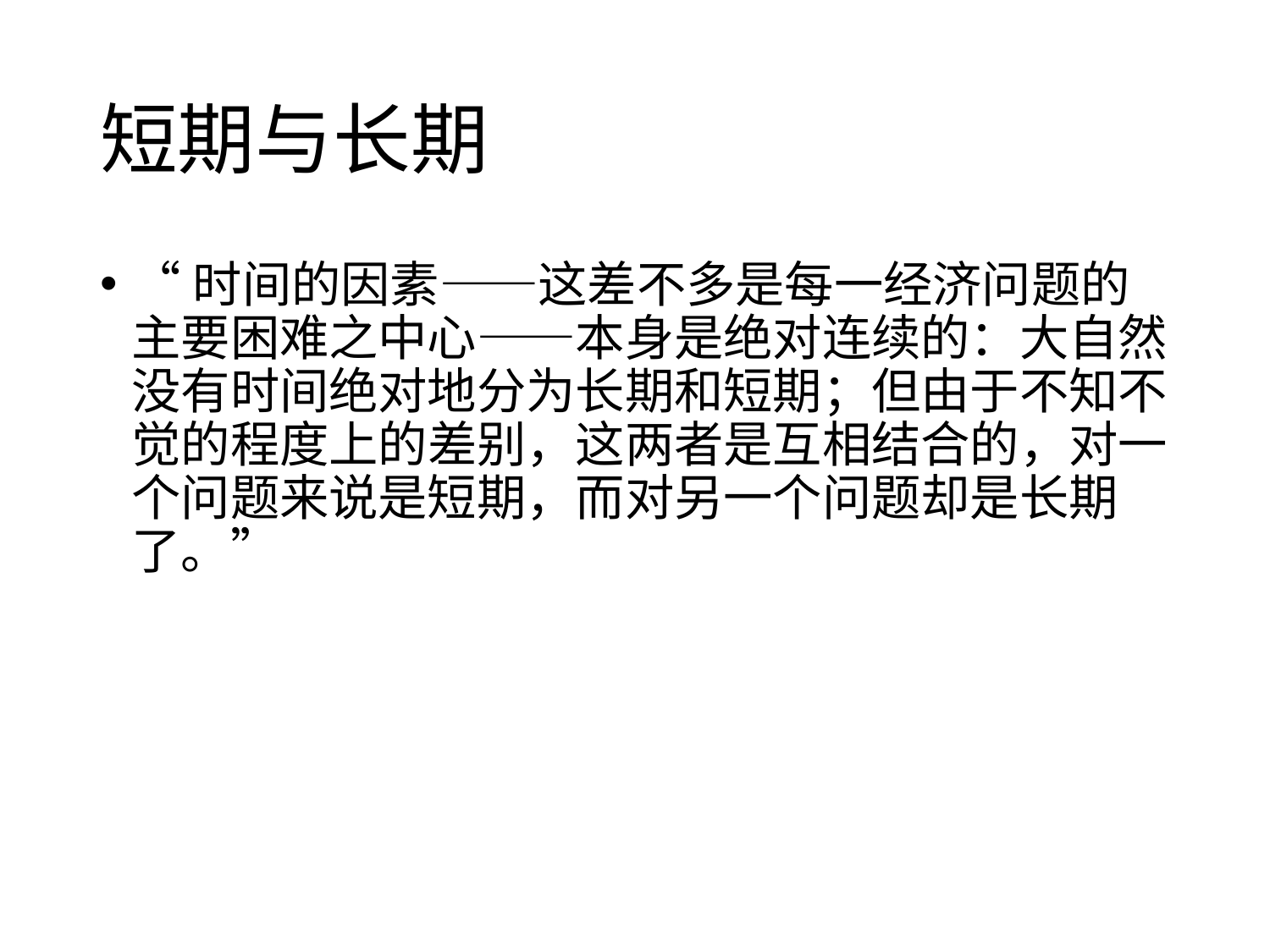

# 短期与长期
“时间的因素——这差不多是每一经济问题的主要困难之中心——本身是绝对连续的：大自然没有时间绝对地分为长期和短期；但由于不知不觉的程度上的差别，这两者是互相结合的，对一个问题来说是短期，而对另一个问题却是长期了。”